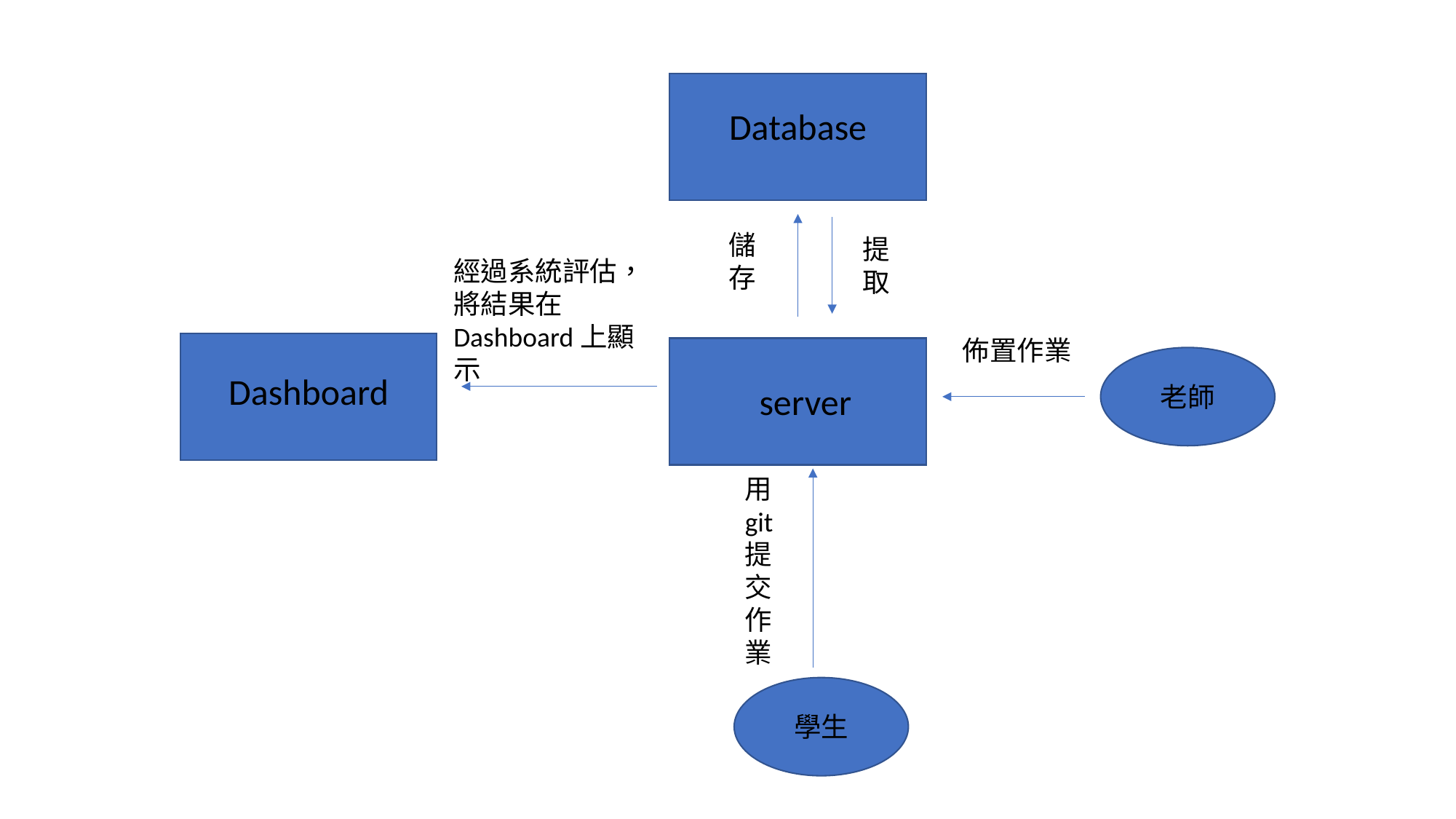

Database
用git提交作業

學生
經過系統評估，
將結果在Dashboard上顯示

Dashboard

老師

server
儲存
提取
佈置作業